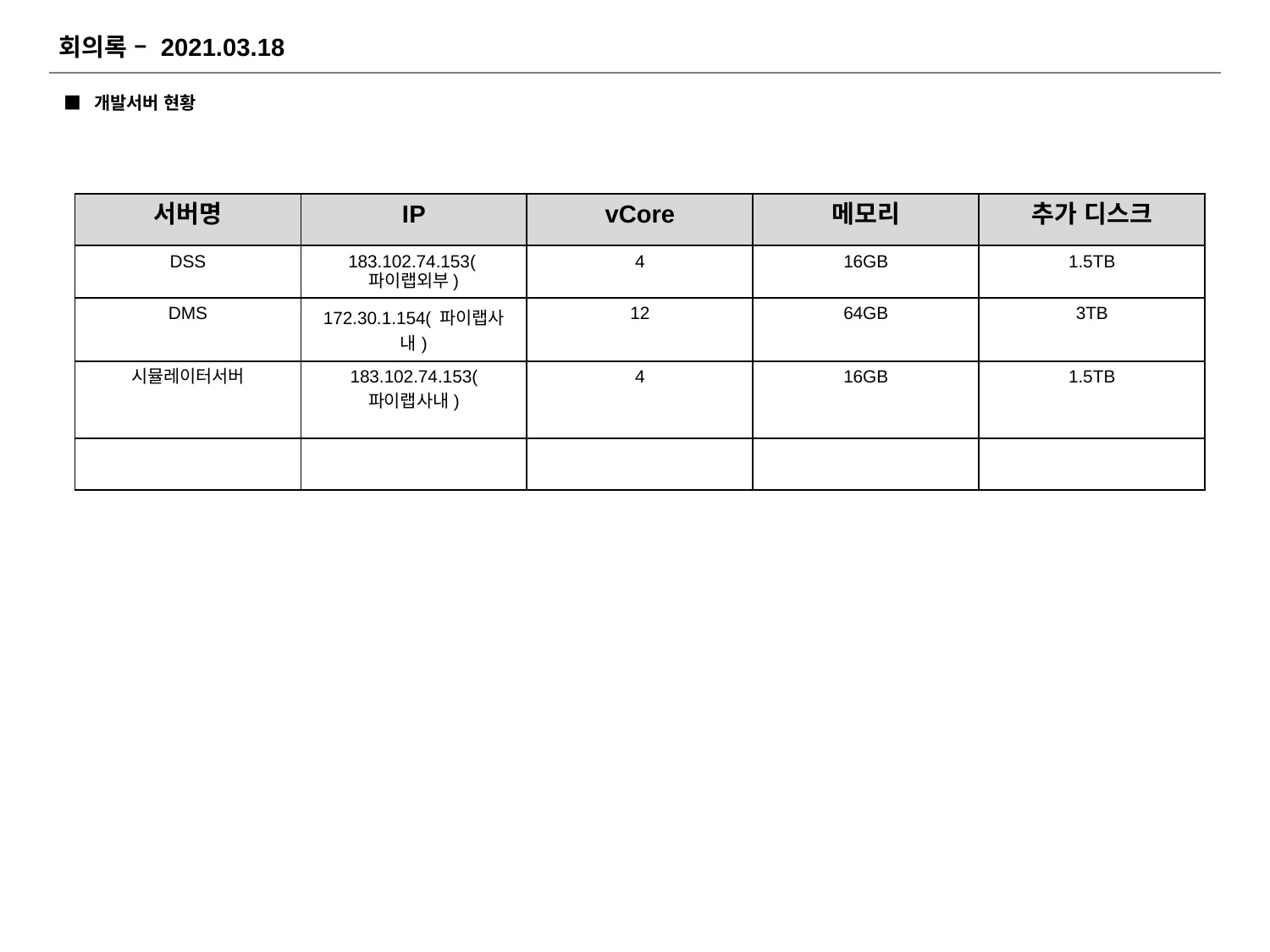

회의록 – 2021.03.18
■  개발서버 현황
| 서버명 | IP | vCore | 메모리 | 추가 디스크 |
| --- | --- | --- | --- | --- |
| DSS | 183.102.74.153(파이랩외부) | 4 | 16GB | 1.5TB |
| DMS | 172.30.1.154( 파이랩사내) | 12 | 64GB | 3TB |
| 시뮬레이터서버 | 183.102.74.153( 파이랩사내) | 4 | 16GB | 1.5TB |
|  |  |  |  |  |